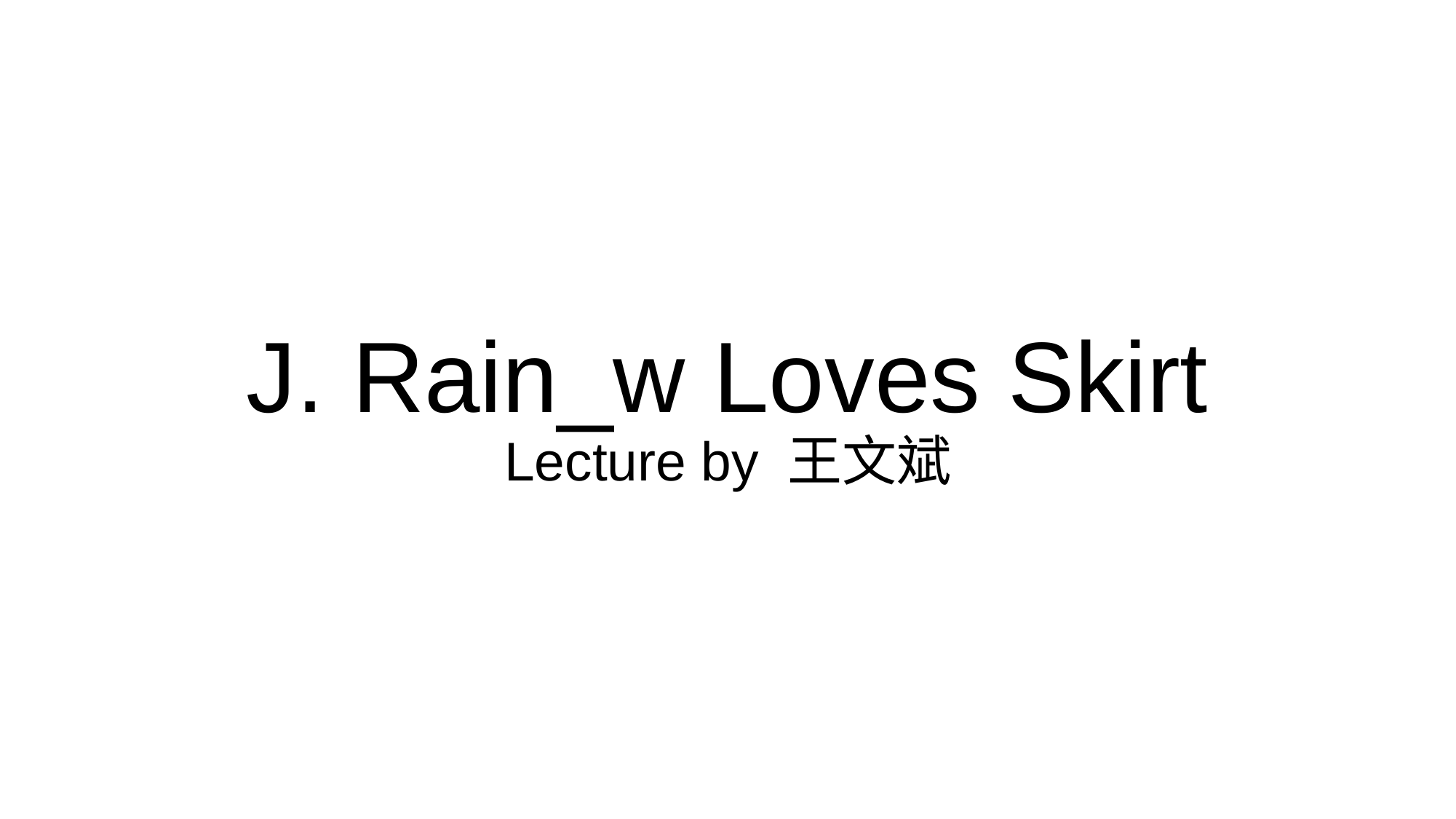

J. Rain_w Loves Skirt
Lecture by 王文斌